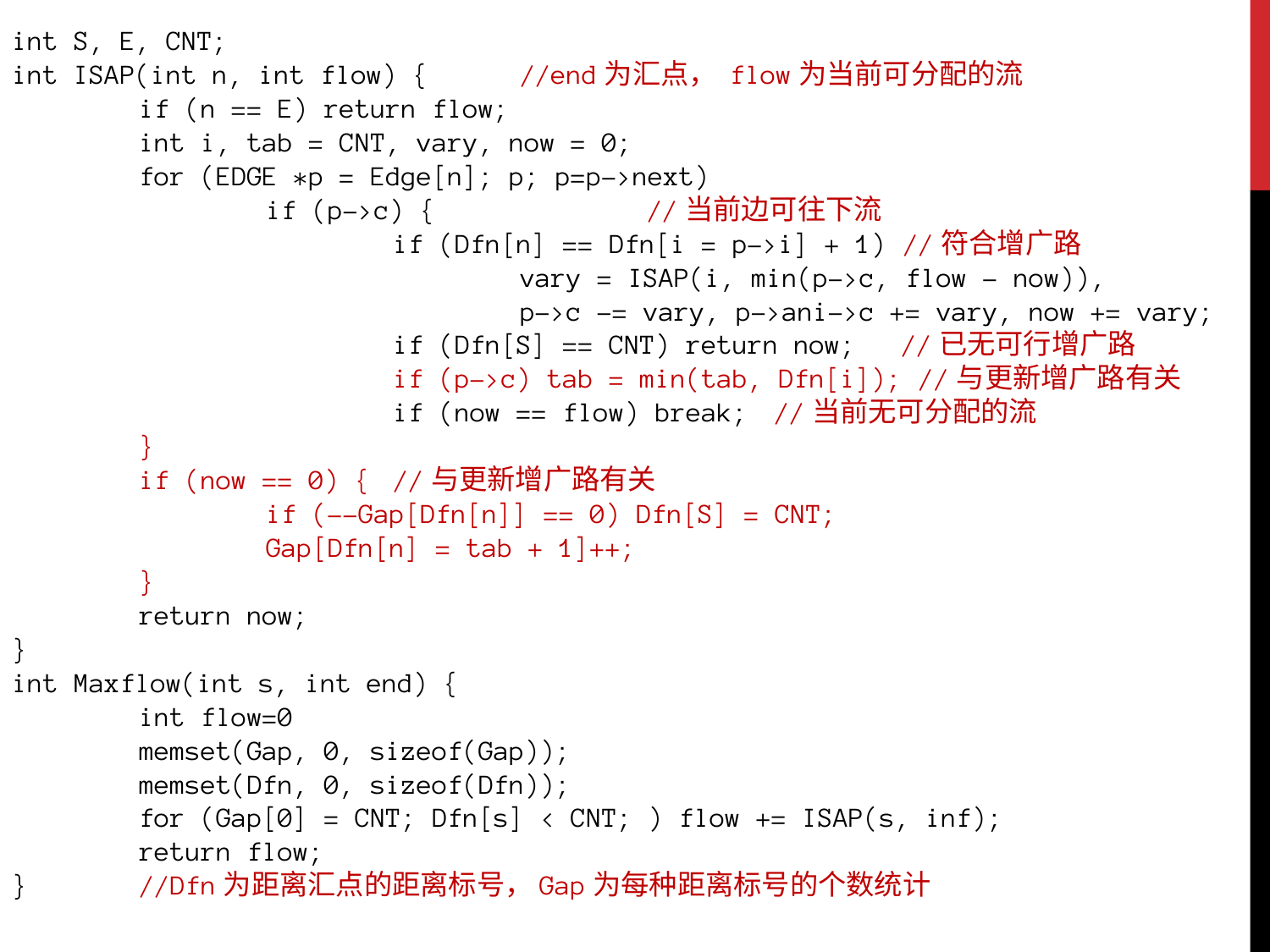

int S, E, CNT;
int ISAP(int n, int flow) {	//end为汇点， flow为当前可分配的流
	if (n == E) return flow;
	int i, tab = CNT, vary, now = 0;
	for (EDGE *p = Edge[n]; p; p=p->next)
		if (p->c) {		//当前边可往下流
			if (Dfn[n] == Dfn[i = p->i] + 1) //符合增广路					vary = ISAP(i, min(p->c, flow - now)),
				p->c -= vary, p->ani->c += vary, now += vary;
			if (Dfn[S] == CNT) return now;	//已无可行增广路
			if (p->c) tab = min(tab, Dfn[i]); //与更新增广路有关
			if (now == flow) break;	//当前无可分配的流		}
	if (now == 0) {	//与更新增广路有关
		if (--Gap[Dfn[n]] == 0) Dfn[S] = CNT;
		Gap[Dfn[n] = tab + 1]++;
	}
	return now;
}
int Maxflow(int s, int end) {
	int flow=0
	memset(Gap, 0, sizeof(Gap));
	memset(Dfn, 0, sizeof(Dfn));
	for (Gap[0] = CNT; Dfn[s] < CNT; ) flow += ISAP(s, inf);
	return flow;
}	//Dfn为距离汇点的距离标号，Gap为每种距离标号的个数统计